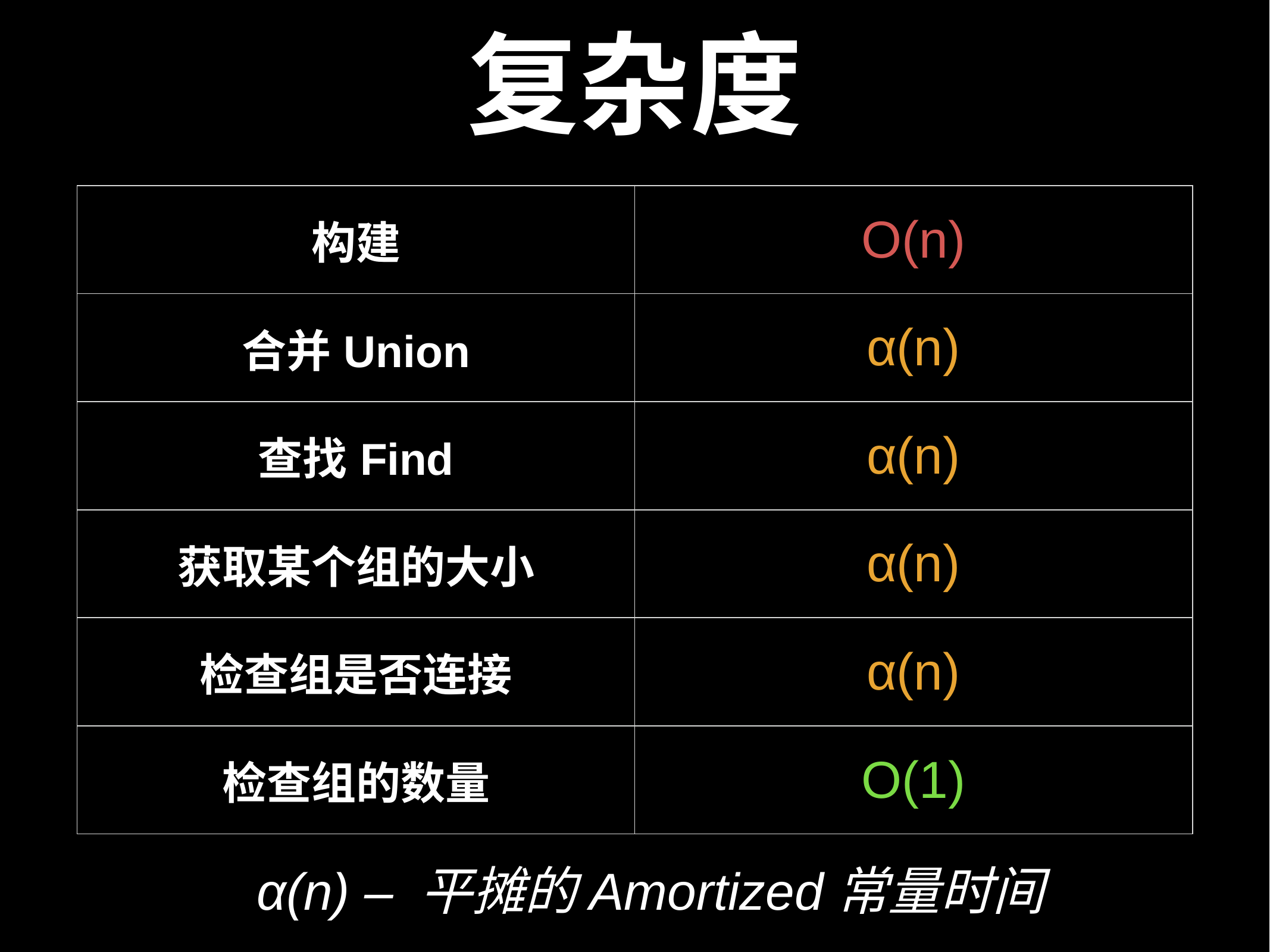

# 复杂度
| 构建 | O(n) |
| --- | --- |
| 合并Union | α(n) |
| 查找Find | α(n) |
| 获取某个组的大小 | α(n) |
| 检查组是否连接 | α(n) |
| 检查组的数量 | O(1) |
α(n) – 平摊的Amortized常量时间